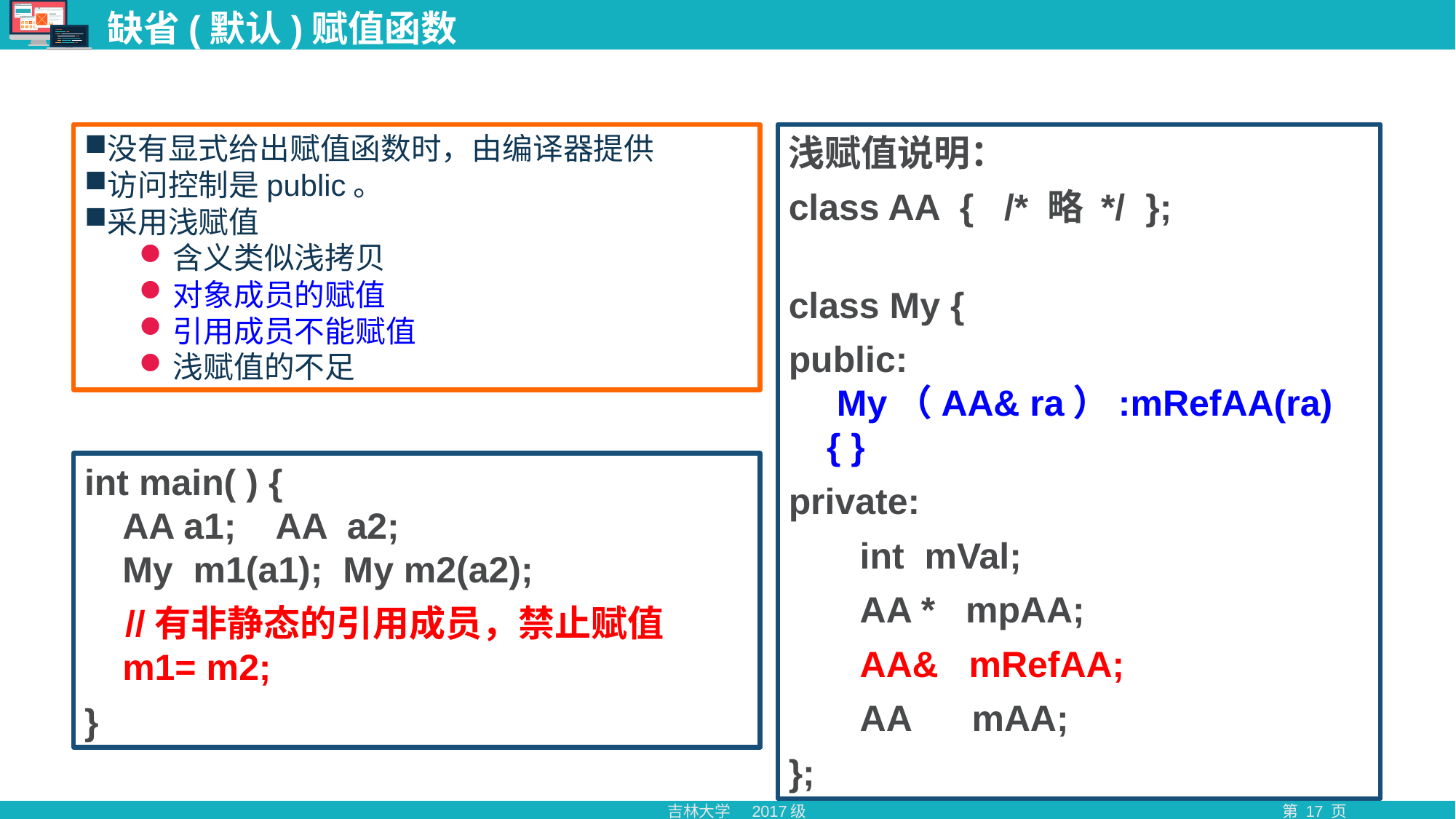

# 缺省(默认)赋值函数
没有显式给出赋值函数时，由编译器提供
访问控制是public。
采用浅赋值
含义类似浅拷贝
对象成员的赋值
引用成员不能赋值
浅赋值的不足
浅赋值说明：
class AA  {   /* 略 */  };
class My {
public:
 My（AA& ra）:mRefAA(ra) { }
private:
       int  mVal;
       AA *   mpAA;
       AA&   mRefAA;
       AA      mAA;
};
int main( ) {
AA a1;    AA  a2;
My  m1(a1);  My m2(a2);
    //有非静态的引用成员，禁止赋值    m1= m2;
}